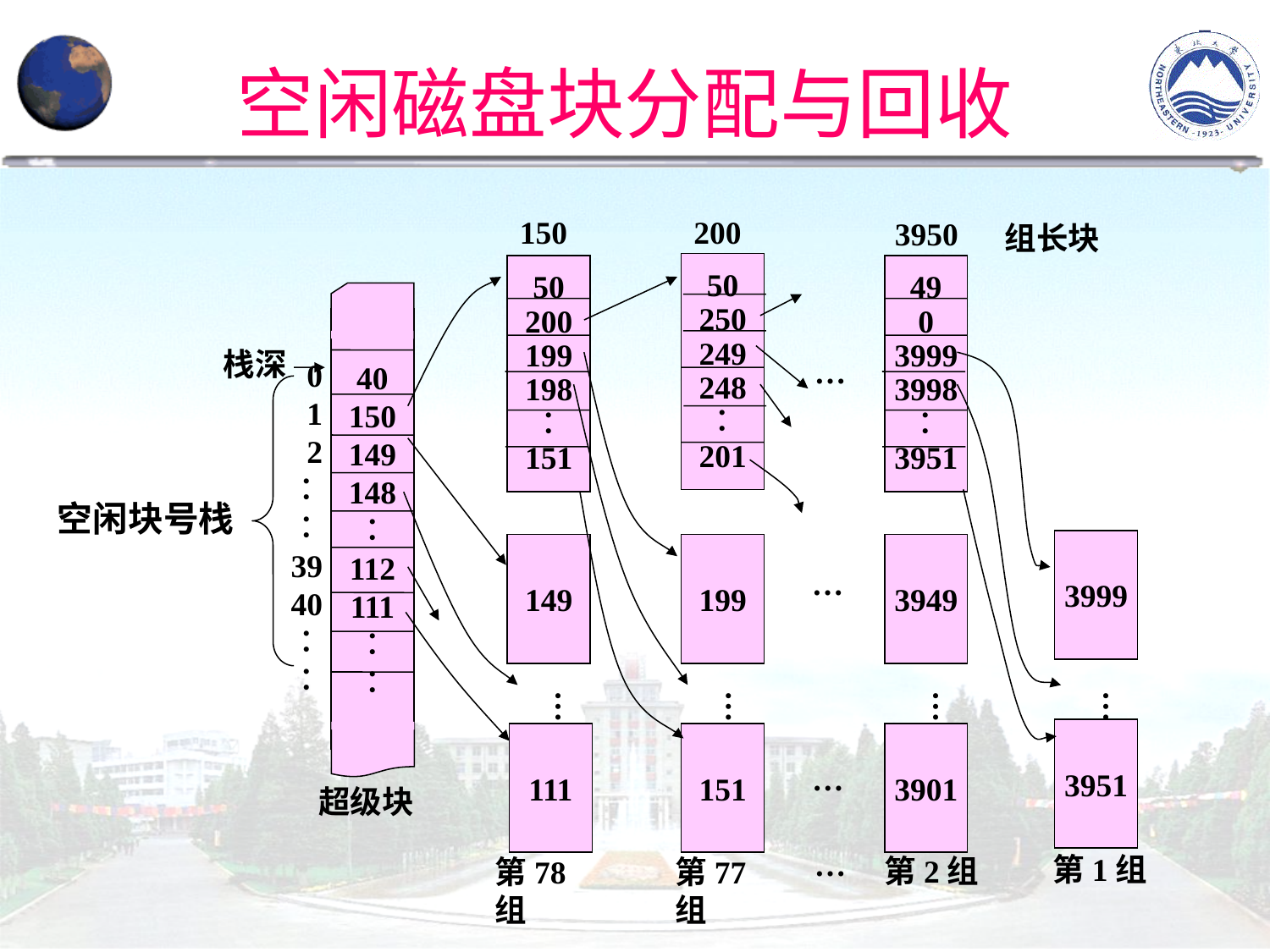

# 空闲磁盘块分配与回收
150
200
3950
组长块
50
250
249
248
︰
201
50
200
199
198
︰
151
49
0
3999
3998
︰
3951

40
150
149
148
︰
112
111
︰
︰

栈深

…
0
1
2
︰
︰
39
40
︰
︰

空闲块号栈

3999
149
199
3949

…

…
…
…
…
3951

111
151
3901

…
超级块
…
第1组
第2组
第78组
第77组